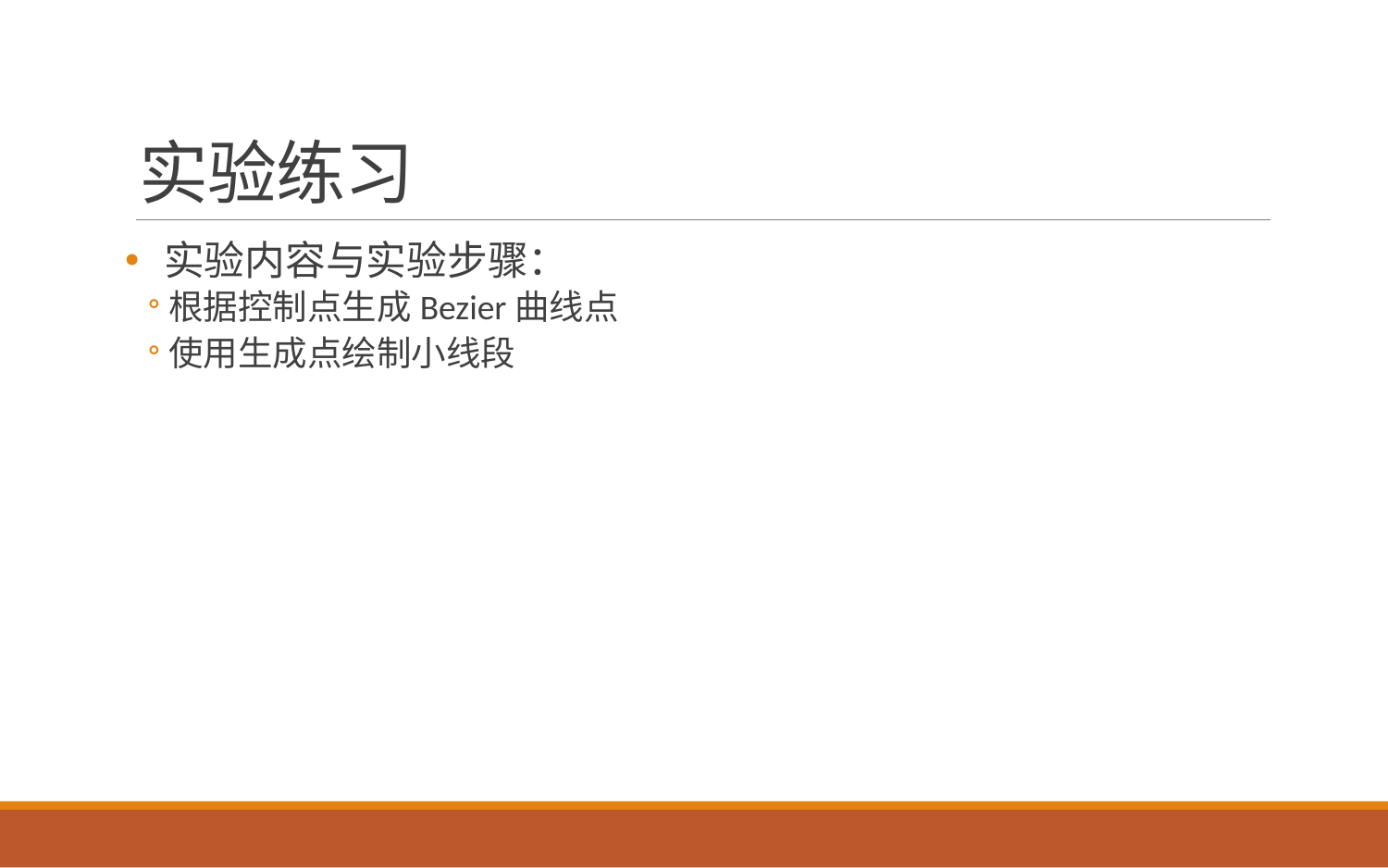

# 实验练习
实验内容与实验步骤：
根据控制点生成Bezier曲线点
使用生成点绘制小线段